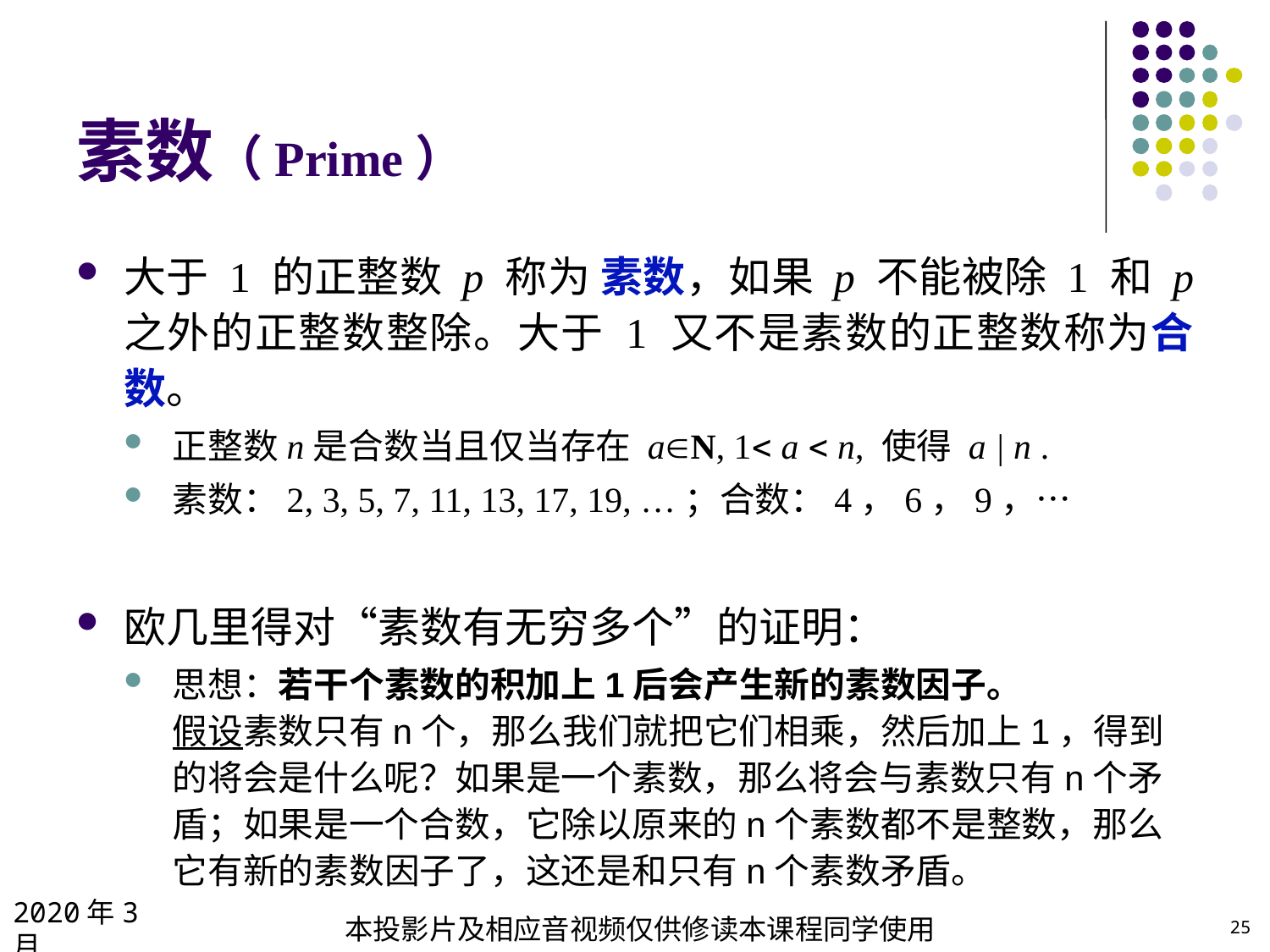

# 素数（Prime）
大于 1 的正整数 p 称为 素数，如果 p 不能被除 1 和 p 之外的正整数整除。大于 1 又不是素数的正整数称为合数。
正整数n是合数当且仅当存在 a∈N, 1< a < n, 使得 a | n .
素数：2, 3, 5, 7, 11, 13, 17, 19, …；合数：4，6，9，…

欧几里得对“素数有无穷多个”的证明：
思想：若干个素数的积加上1后会产生新的素数因子。
假设素数只有n个，那么我们就把它们相乘，然后加上1，得到的将会是什么呢？如果是一个素数，那么将会与素数只有n个矛盾；如果是一个合数，它除以原来的n个素数都不是整数，那么它有新的素数因子了，这还是和只有n个素数矛盾。
2020年3月
本投影片及相应音视频仅供修读本课程同学使用
25